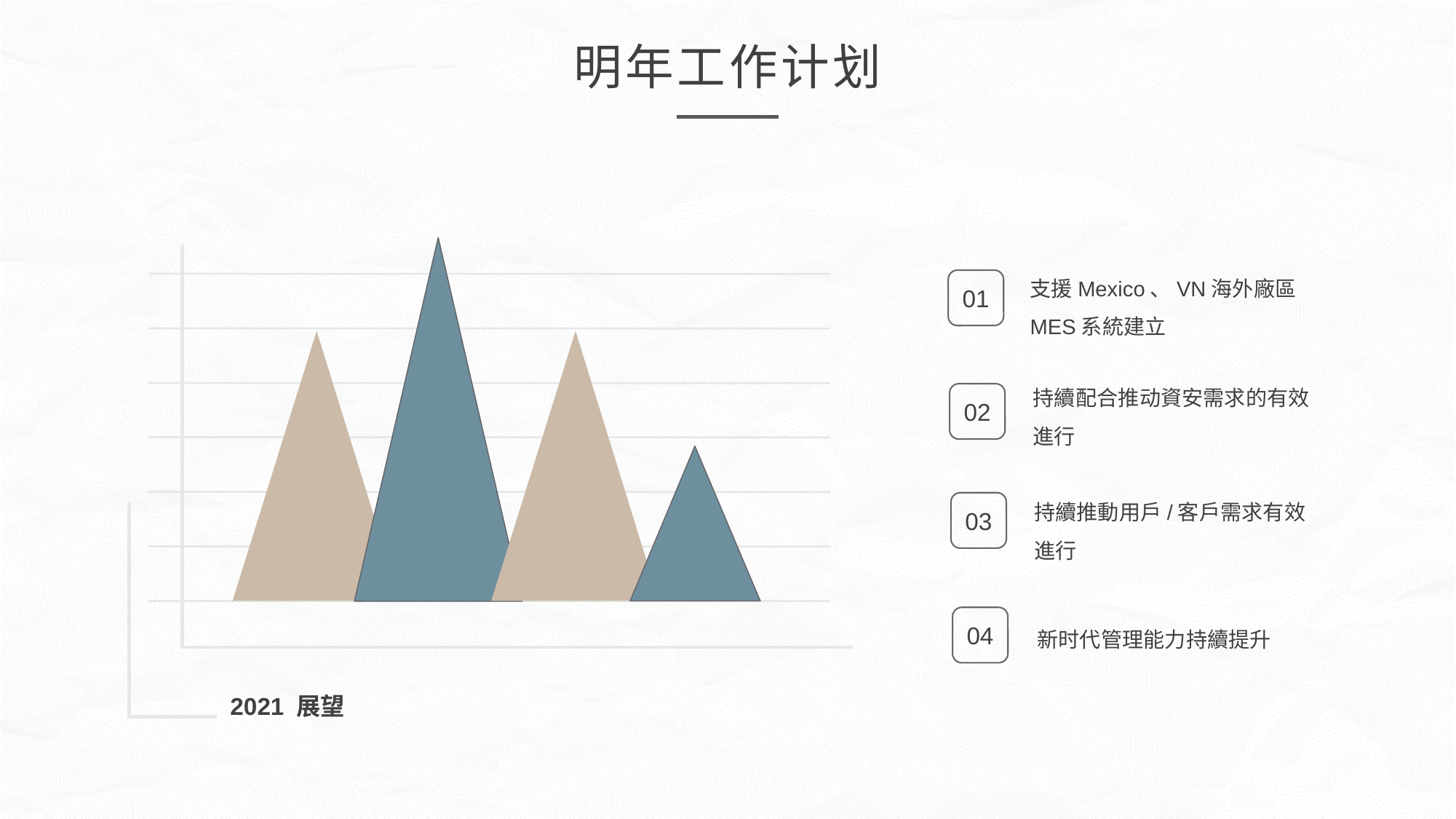

明年工作计划

支援Mexico、VN海外廠區MES系統建立
01

持續配合推动資安需求的有效進行

02

持續推動用戶/客戶需求有效進行

03

04
新时代管理能力持續提升

2021 展望